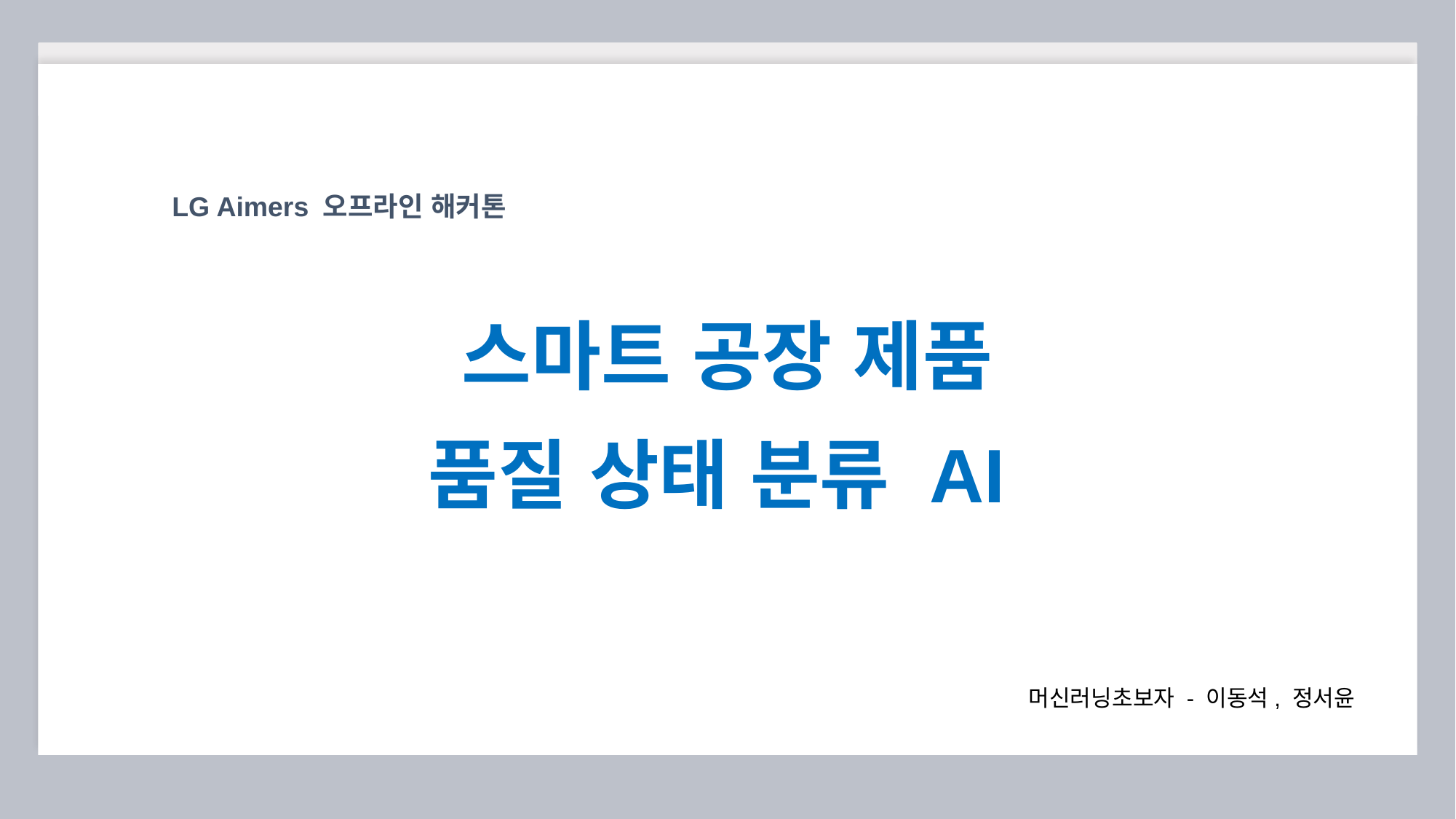

LG Aimers 오프라인 해커톤
스마트 공장 제품 품질 상태 분류 AI
머신러닝초보자 - 이동석, 정서윤